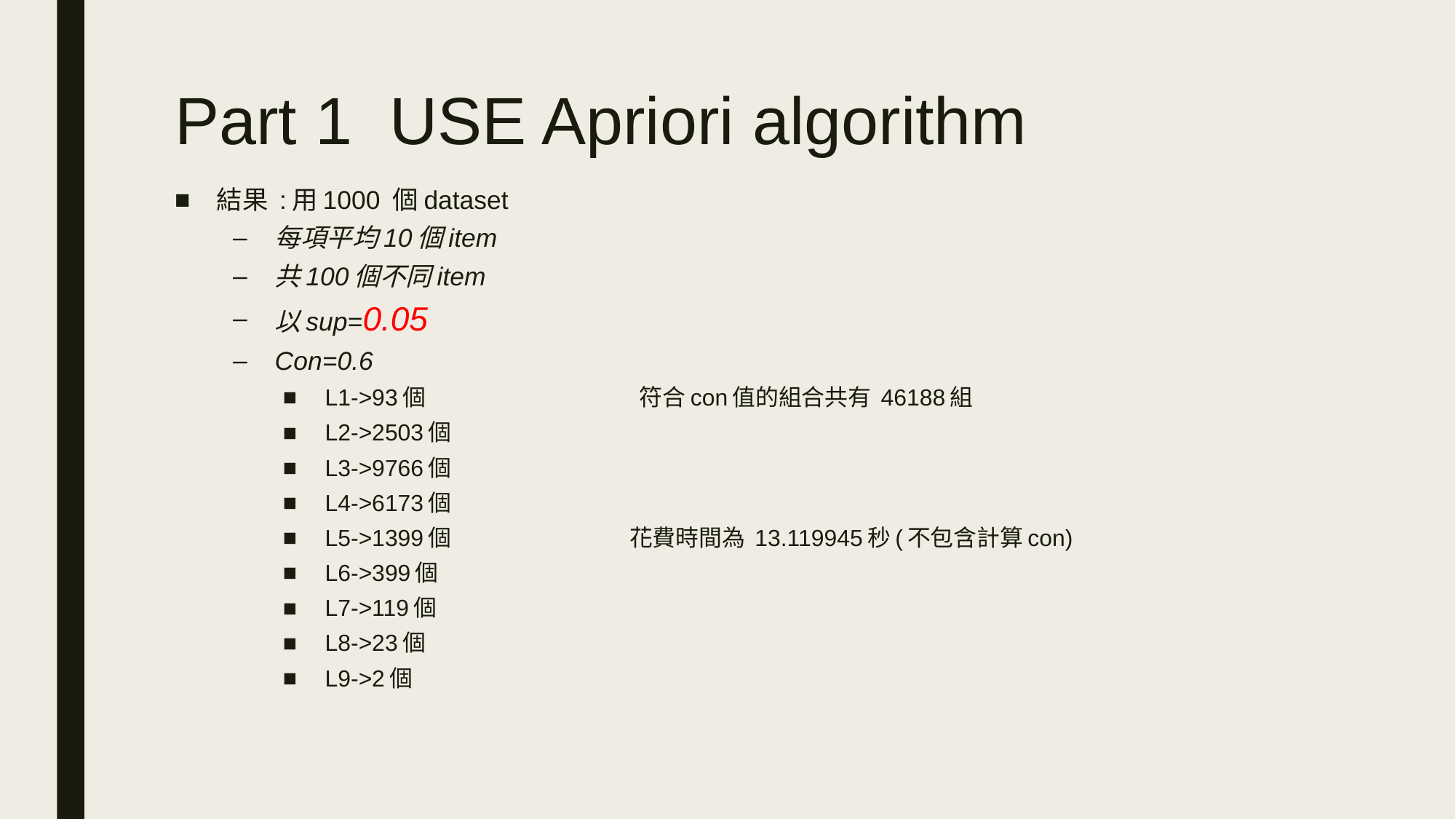

# Part 1  USE Apriori algorithm
結果 :用1000 個dataset
每項平均10個item
共100個不同item
以sup=0.05
Con=0.6
L1->93個                                          符合con值的組合共有 46188組
L2->2503個
L3->9766個
L4->6173個
L5->1399個                                   花費時間為 13.119945秒(不包含計算con)
L6->399個
L7->119個
L8->23個
L9->2個